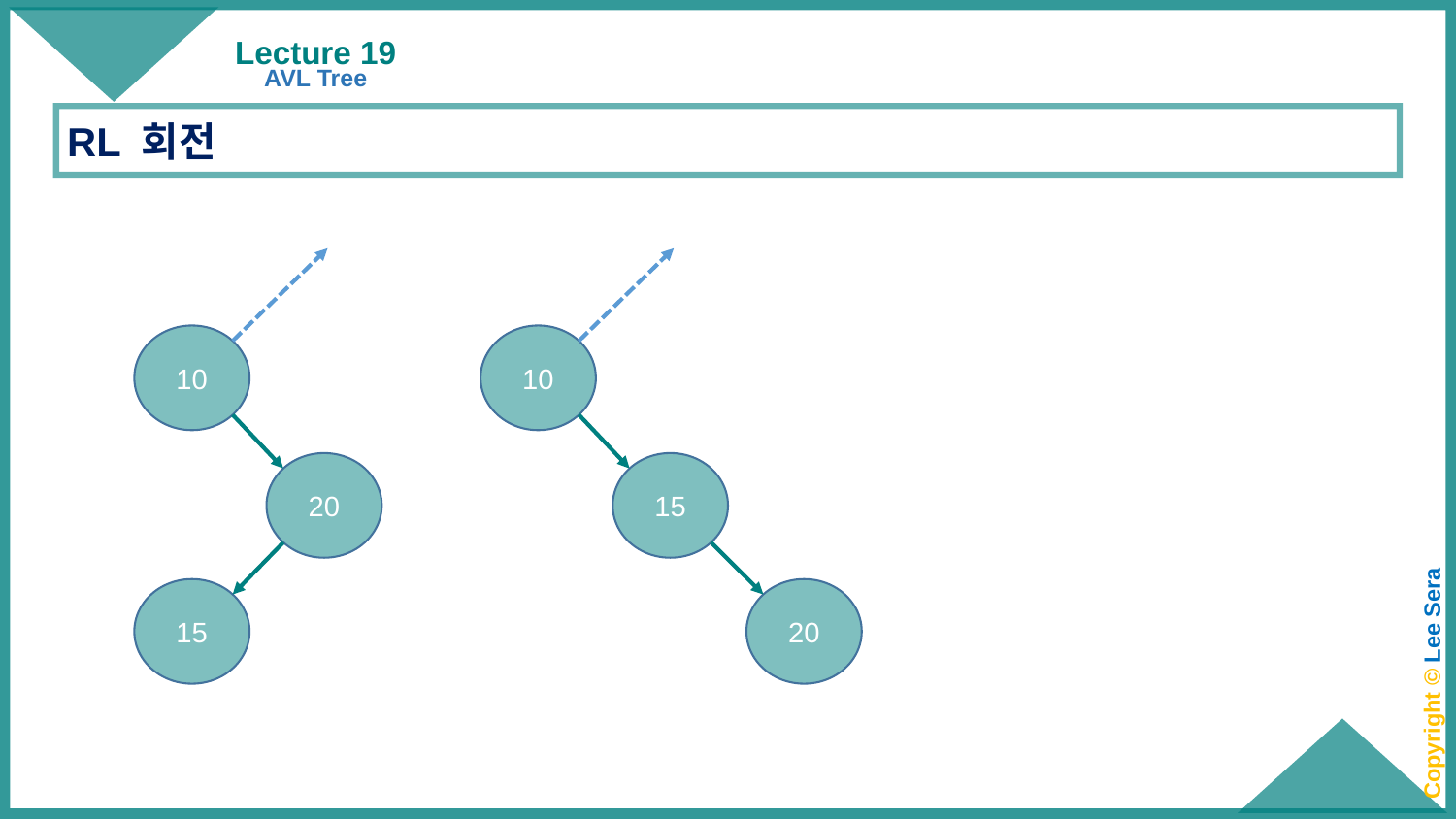

# Lecture 19
AVL Tree
RL 회전
10
20
15
10
15
20
Copyright © Lee Sera